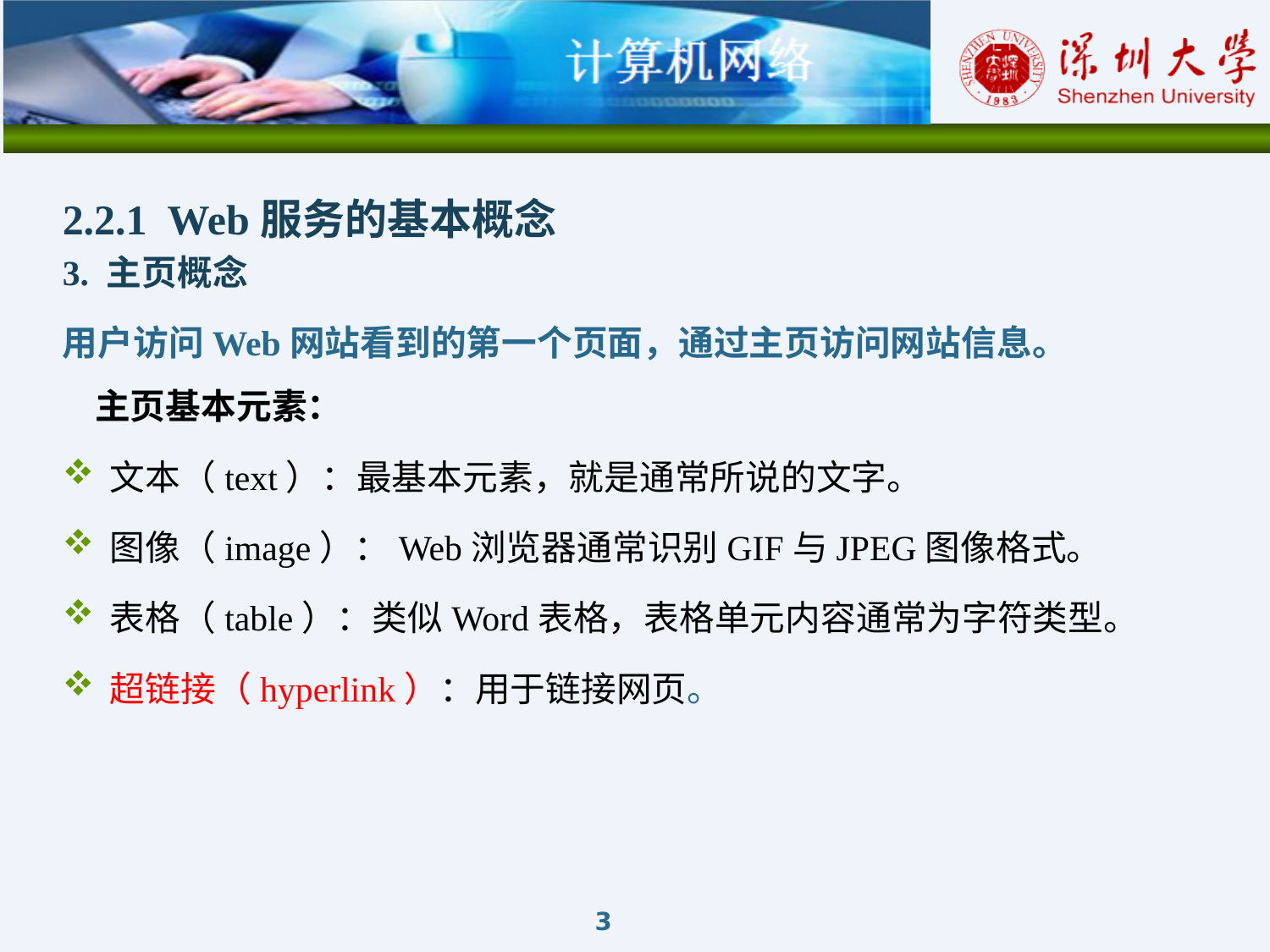

2.2.1  Web服务的基本概念
3. 主页概念
用户访问Web网站看到的第一个页面，通过主页访问网站信息。
   主页基本元素：
文本（text）：最基本元素，就是通常所说的文字。
图像（image）：Web浏览器通常识别GIF与JPEG图像格式。
表格（table）：类似Word表格，表格单元内容通常为字符类型。
超链接（hyperlink）：用于链接网页。
3